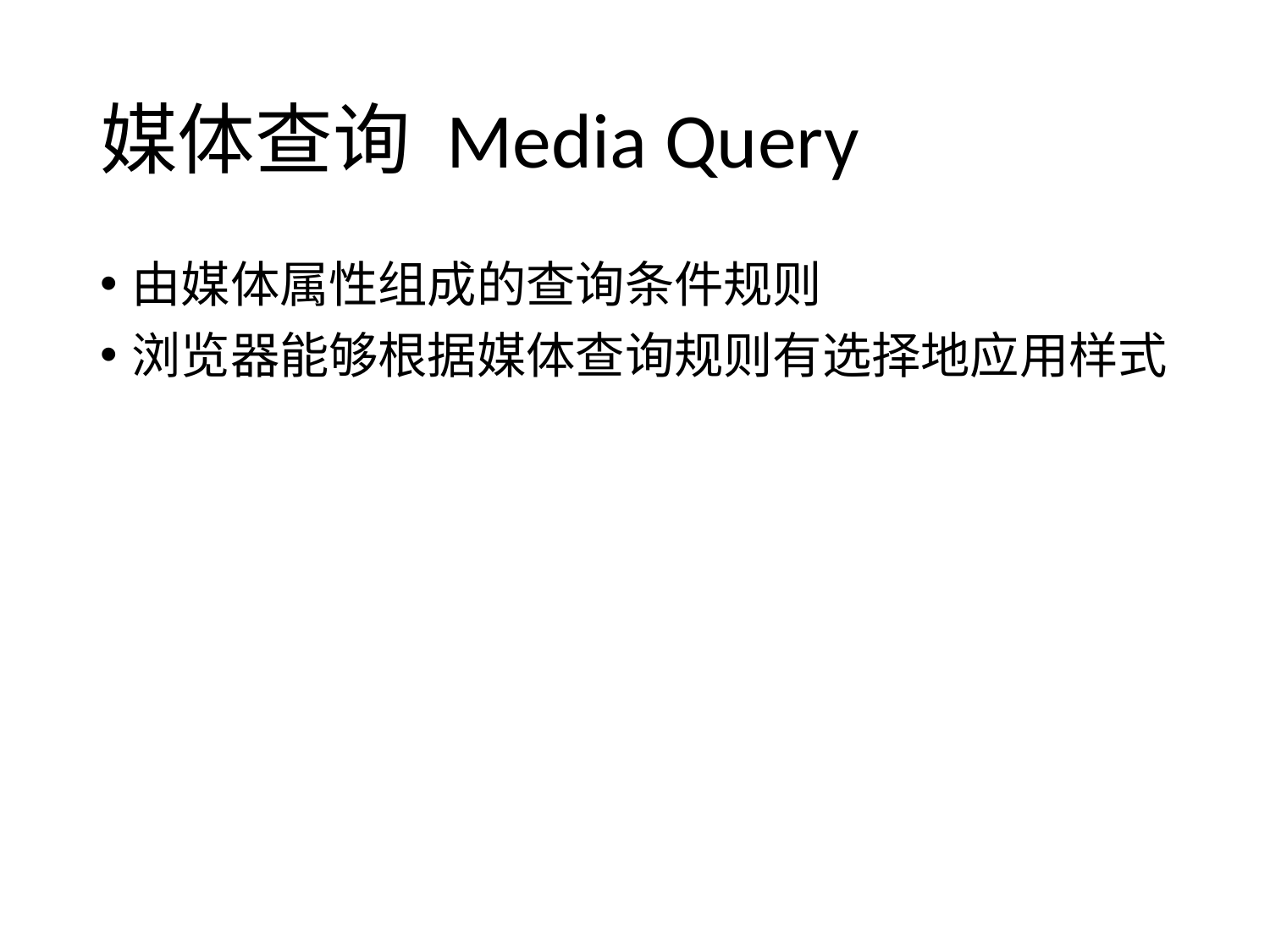

# 媒体查询 Media Query
由媒体属性组成的查询条件规则
浏览器能够根据媒体查询规则有选择地应用样式